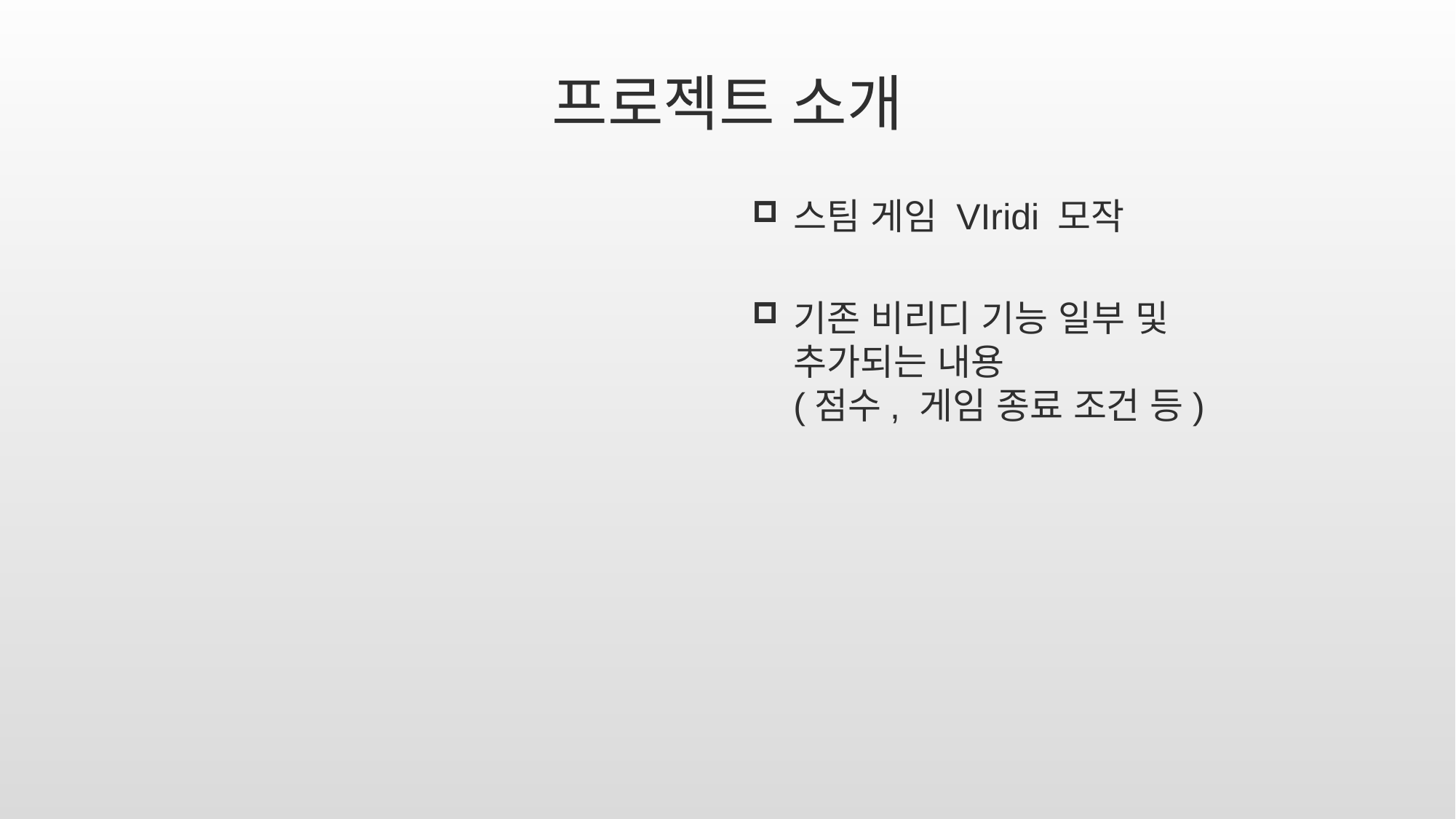

# 프로젝트 소개

스팀 게임 VIridi 모작

기존 비리디 기능 일부 및
추가되는 내용
(점수, 게임 종료 조건 등)